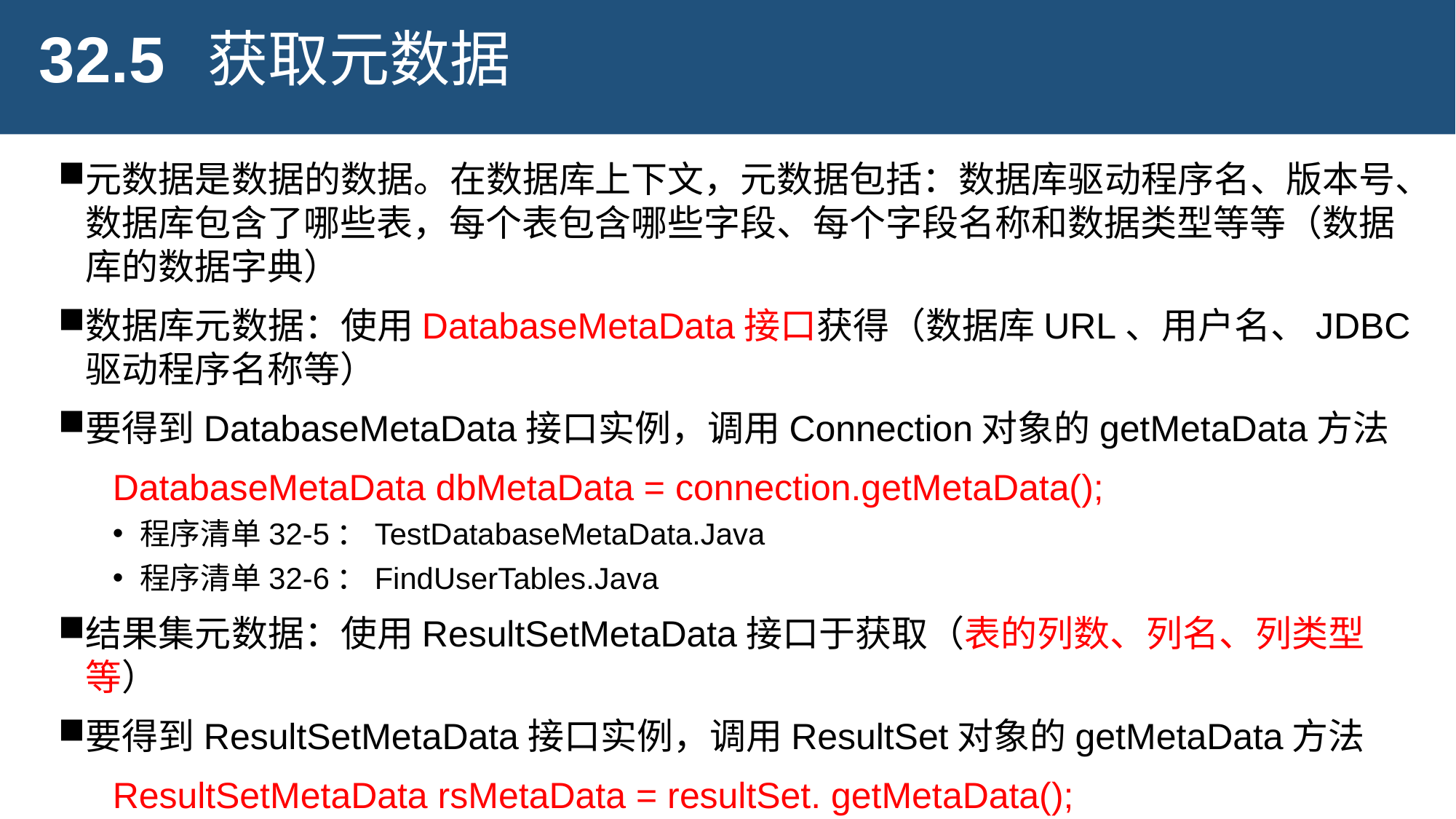

32.5
获取元数据
元数据是数据的数据。在数据库上下文，元数据包括：数据库驱动程序名、版本号、数据库包含了哪些表，每个表包含哪些字段、每个字段名称和数据类型等等（数据库的数据字典）
数据库元数据：使用DatabaseMetaData接口获得（数据库URL、用户名、JDBC驱动程序名称等）
要得到DatabaseMetaData接口实例，调用Connection对象的getMetaData方法
DatabaseMetaData dbMetaData = connection.getMetaData();
程序清单32-5：TestDatabaseMetaData.Java
程序清单32-6：FindUserTables.Java
结果集元数据：使用ResultSetMetaData接口于获取（表的列数、列名、列类型等）
要得到ResultSetMetaData接口实例，调用ResultSet对象的getMetaData方法
ResultSetMetaData rsMetaData = resultSet. getMetaData();
程序清单32-7：TestResultSetMetaData.Java